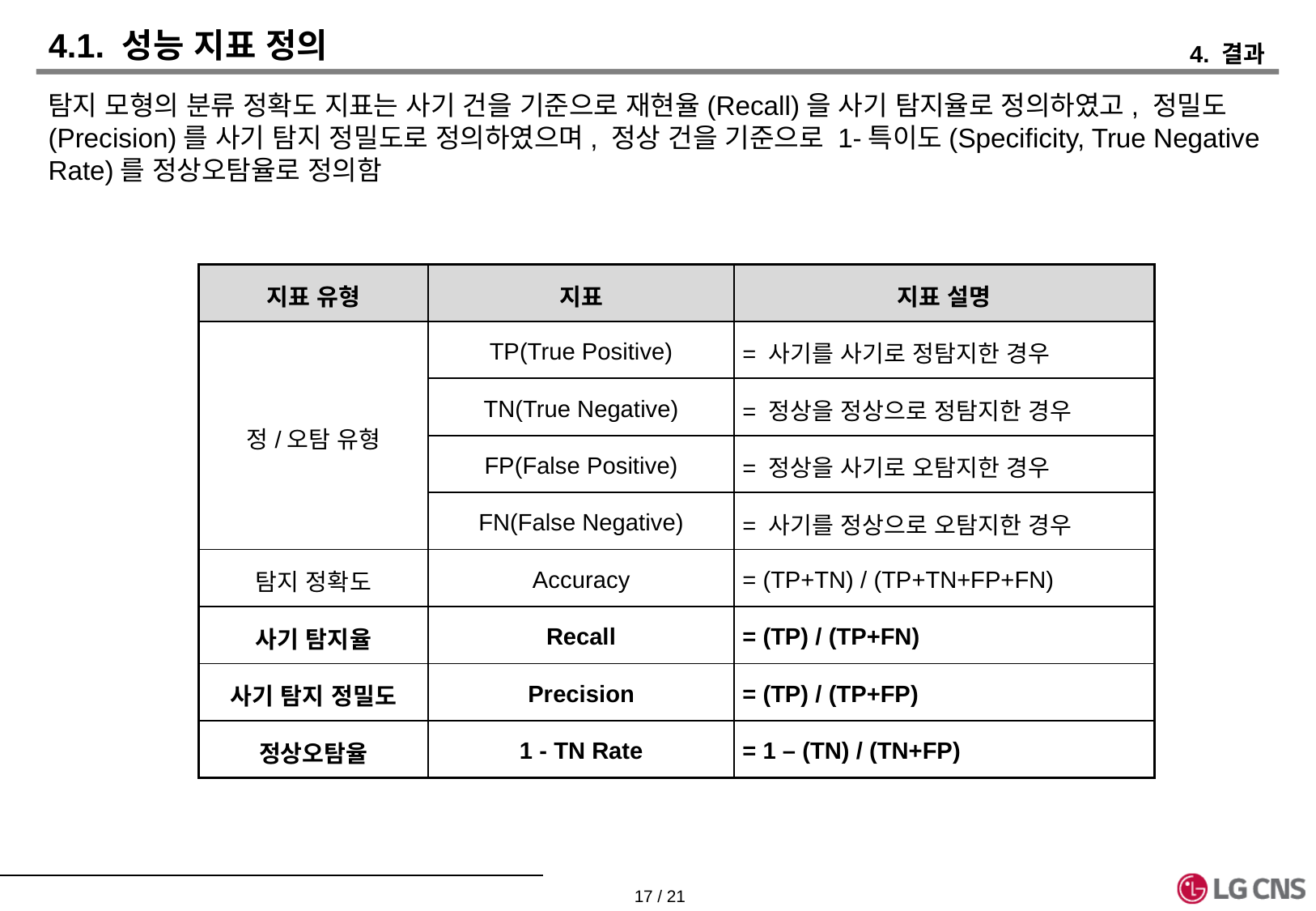

# 4.1. 성능 지표 정의
4. 결과

탐지 모형의 분류 정확도 지표는 사기 건을 기준으로 재현율(Recall)을 사기 탐지율로 정의하였고, 정밀도(Precision)를 사기 탐지 정밀도로 정의하였으며, 정상 건을 기준으로 1-특이도(Specificity, True Negative Rate)를 정상오탐율로 정의함
| 지표 유형 | 지표 | 지표 설명 |
| --- | --- | --- |
| 정/오탐 유형 | TP(True Positive) | = 사기를 사기로 정탐지한 경우 |
|  | TN(True Negative) | = 정상을 정상으로 정탐지한 경우 |
|  | FP(False Positive) | = 정상을 사기로 오탐지한 경우 |
|  | FN(False Negative) | = 사기를 정상으로 오탐지한 경우 |
| 탐지 정확도 | Accuracy | = (TP+TN) / (TP+TN+FP+FN) |
| 사기 탐지율 | Recall | = (TP) / (TP+FN) |
| 사기 탐지 정밀도 | Precision | = (TP) / (TP+FP) |
| 정상오탐율 | 1 - TN Rate | = 1 – (TN) / (TN+FP) |